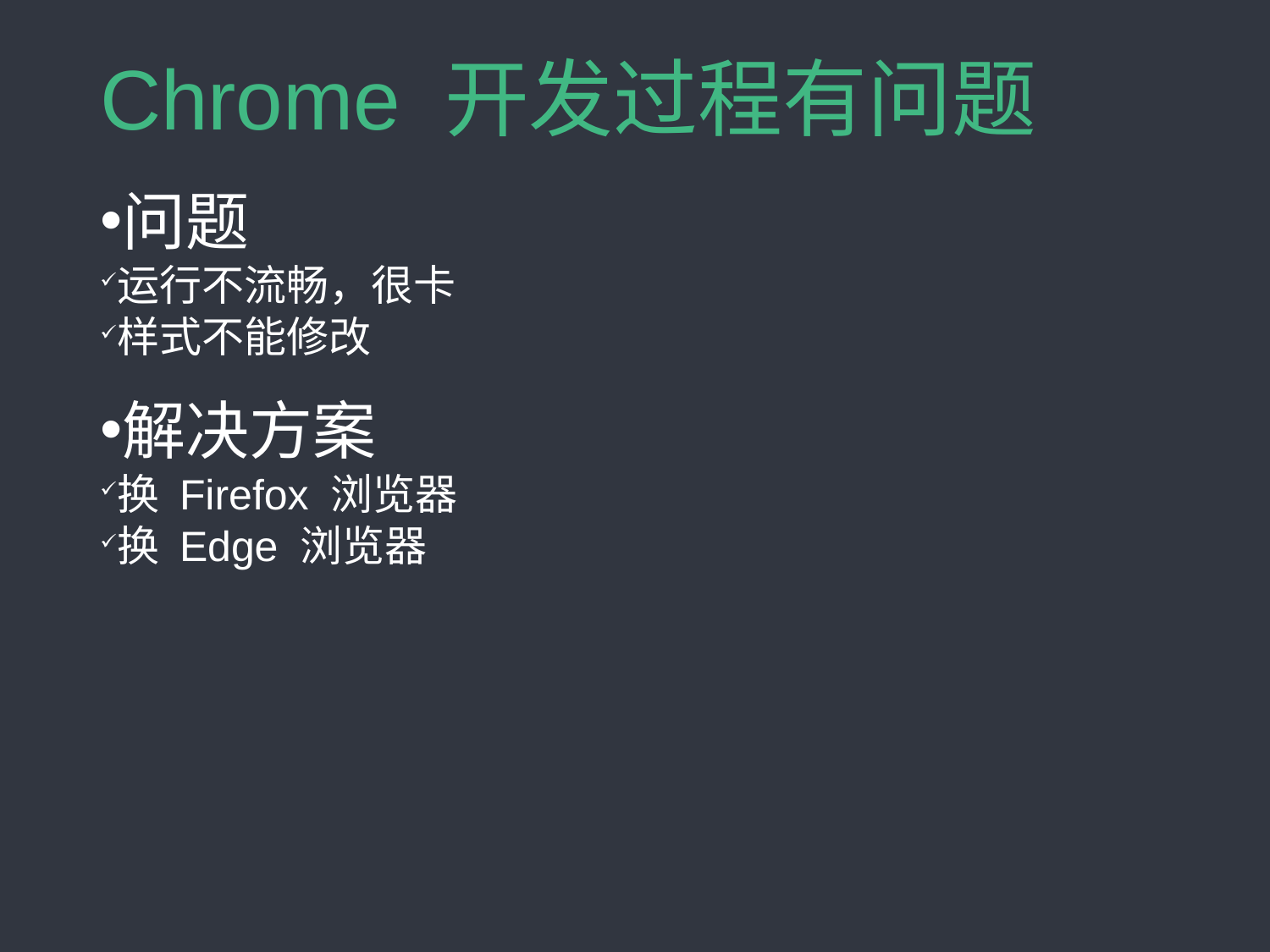

# Chrome 开发过程有问题
问题
运行不流畅，很卡
样式不能修改
解决方案
换 Firefox 浏览器
换 Edge 浏览器